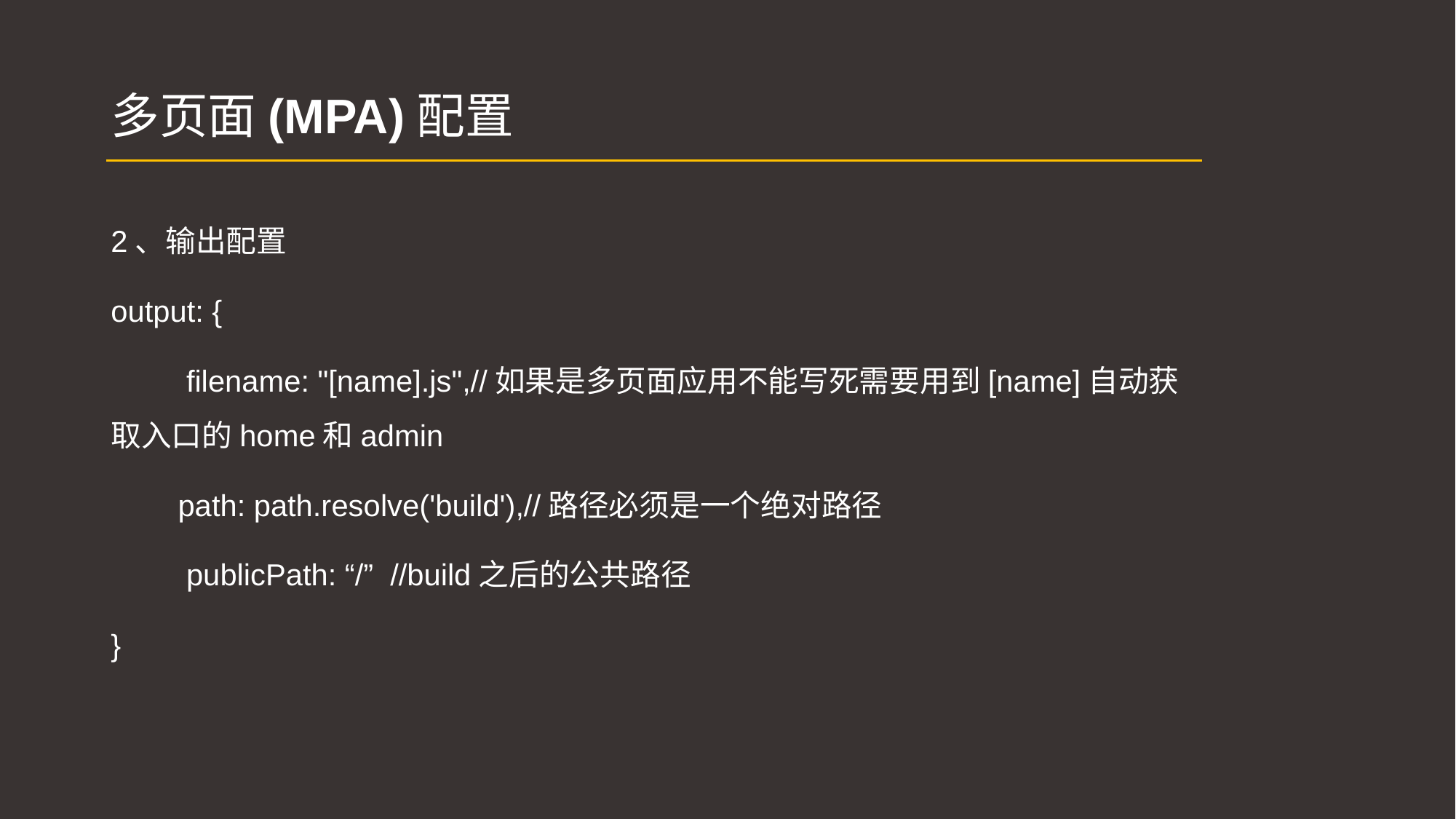

# 多页面(MPA)配置
2、输出配置
output: {
         filename: "[name].js",//如果是多页面应用不能写死需要用到[name]自动获取入口的home和admin
        path: path.resolve('build'),//路径必须是一个绝对路径
         publicPath: “/”  //build之后的公共路径
}